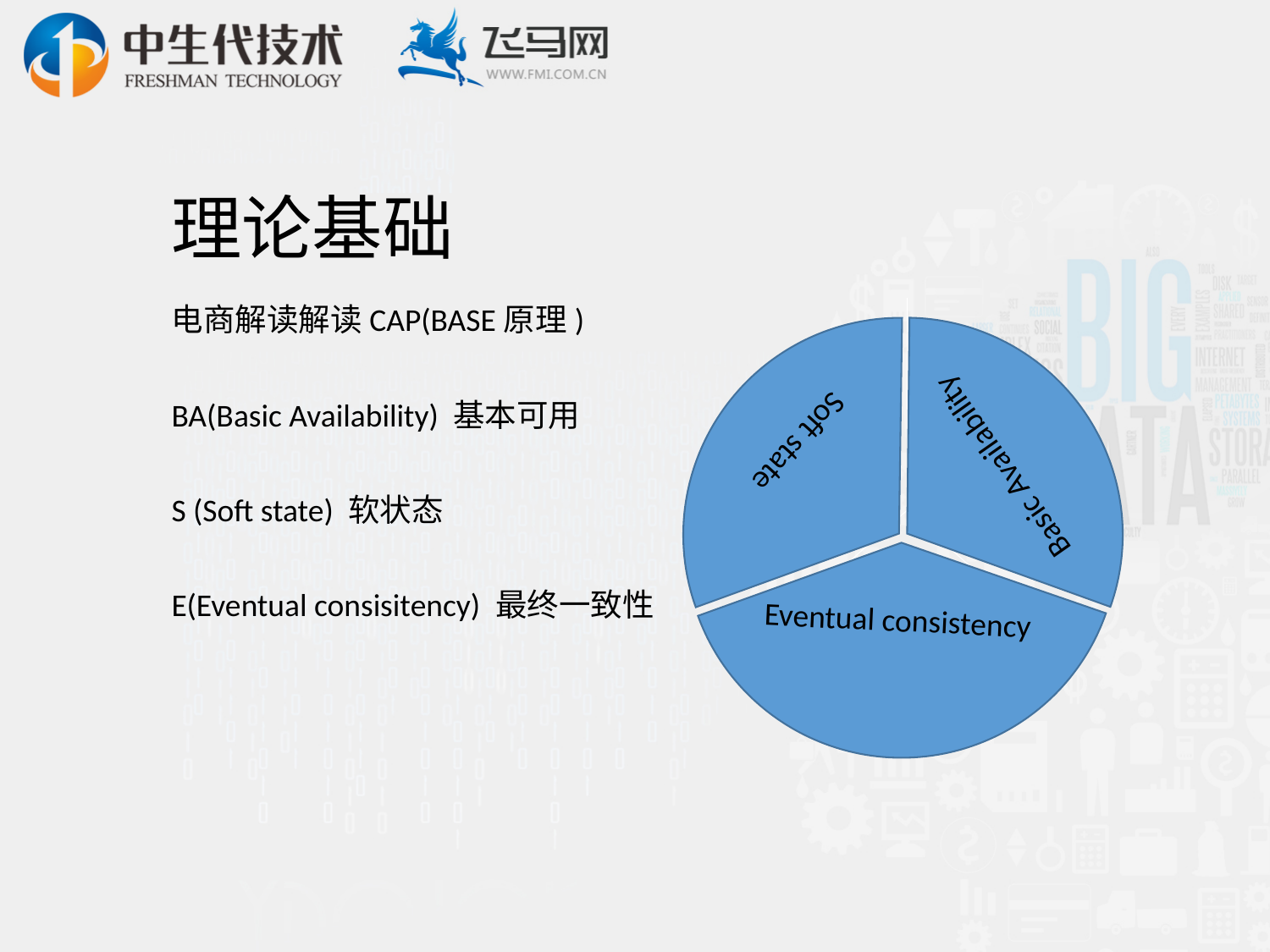

# 理论基础
电商解读解读CAP(BASE原理)

BA(Basic Availability) 基本可用

S (Soft state) 软状态

E(Eventual consisitency) 最终一致性

Soft state

Basic Availability

Eventual consistency